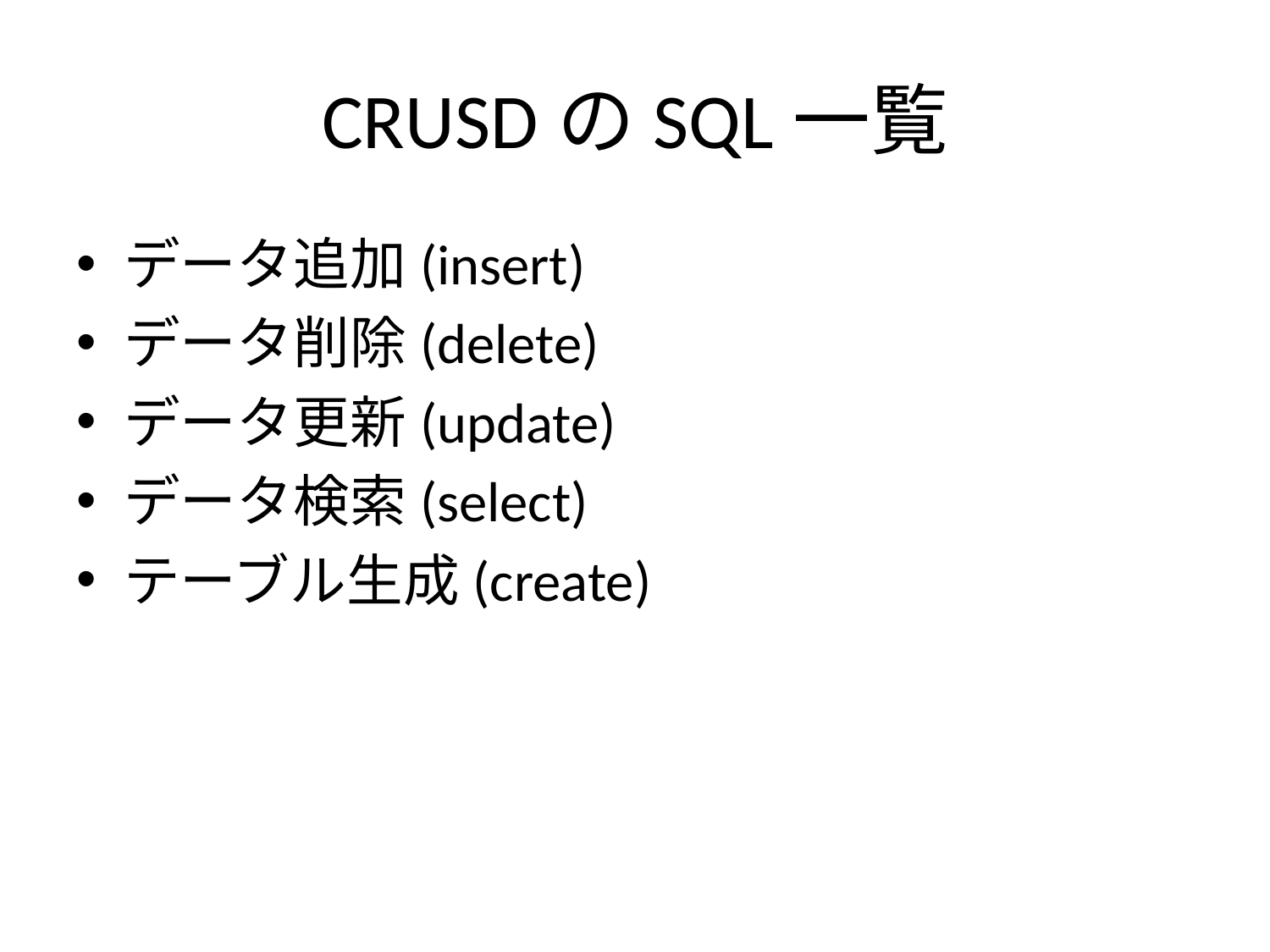

# CRUSDのSQL一覧
データ追加(insert)
データ削除(delete)
データ更新(update)
データ検索(select)
テーブル生成(create)